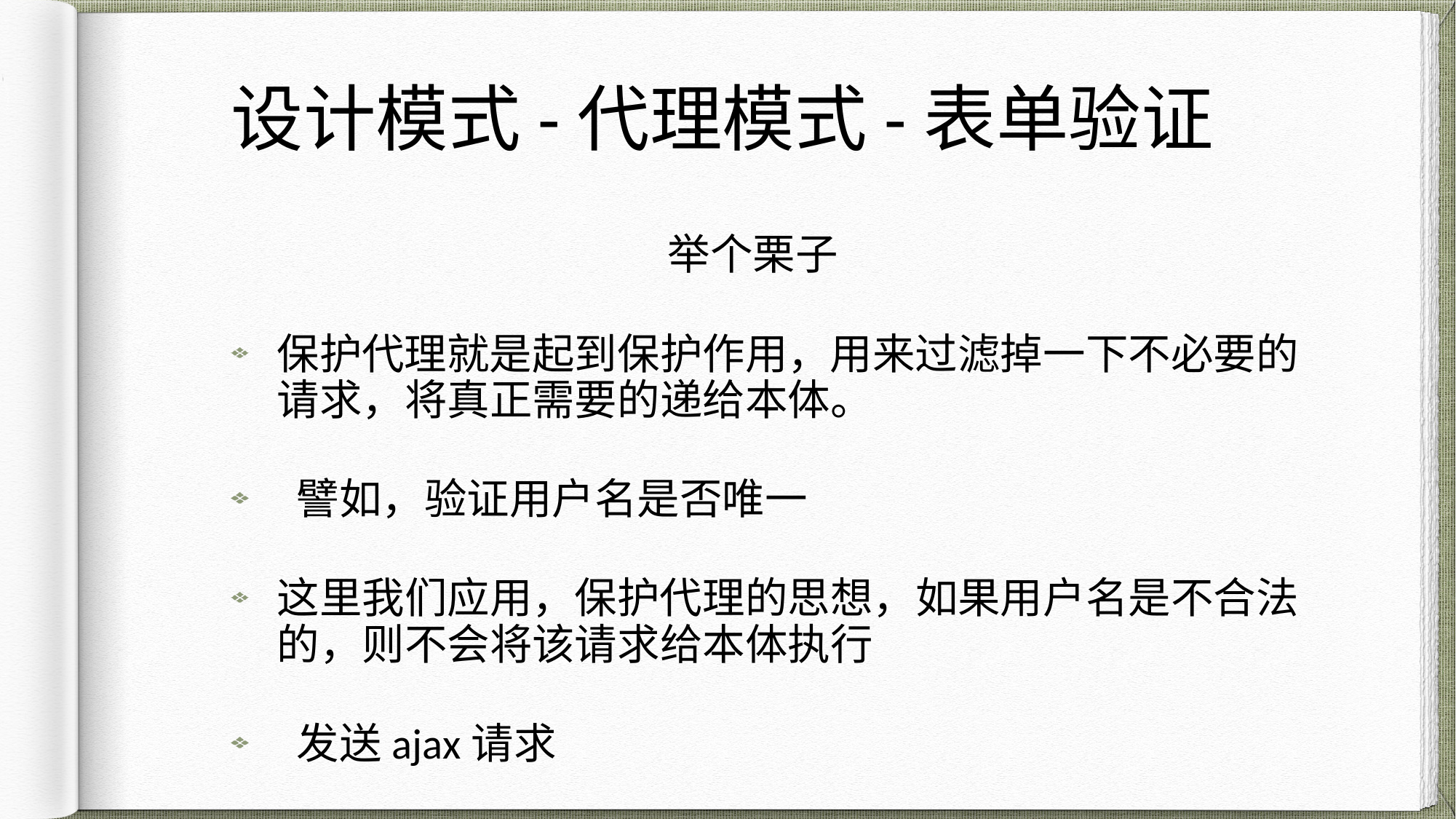

# 设计模式-代理模式-表单验证
				举个栗子
保护代理就是起到保护作用，用来过滤掉一下不必要的请求，将真正需要的递给本体。
 譬如，验证用户名是否唯一
这里我们应用，保护代理的思想，如果用户名是不合法的，则不会将该请求给本体执行
 发送ajax请求